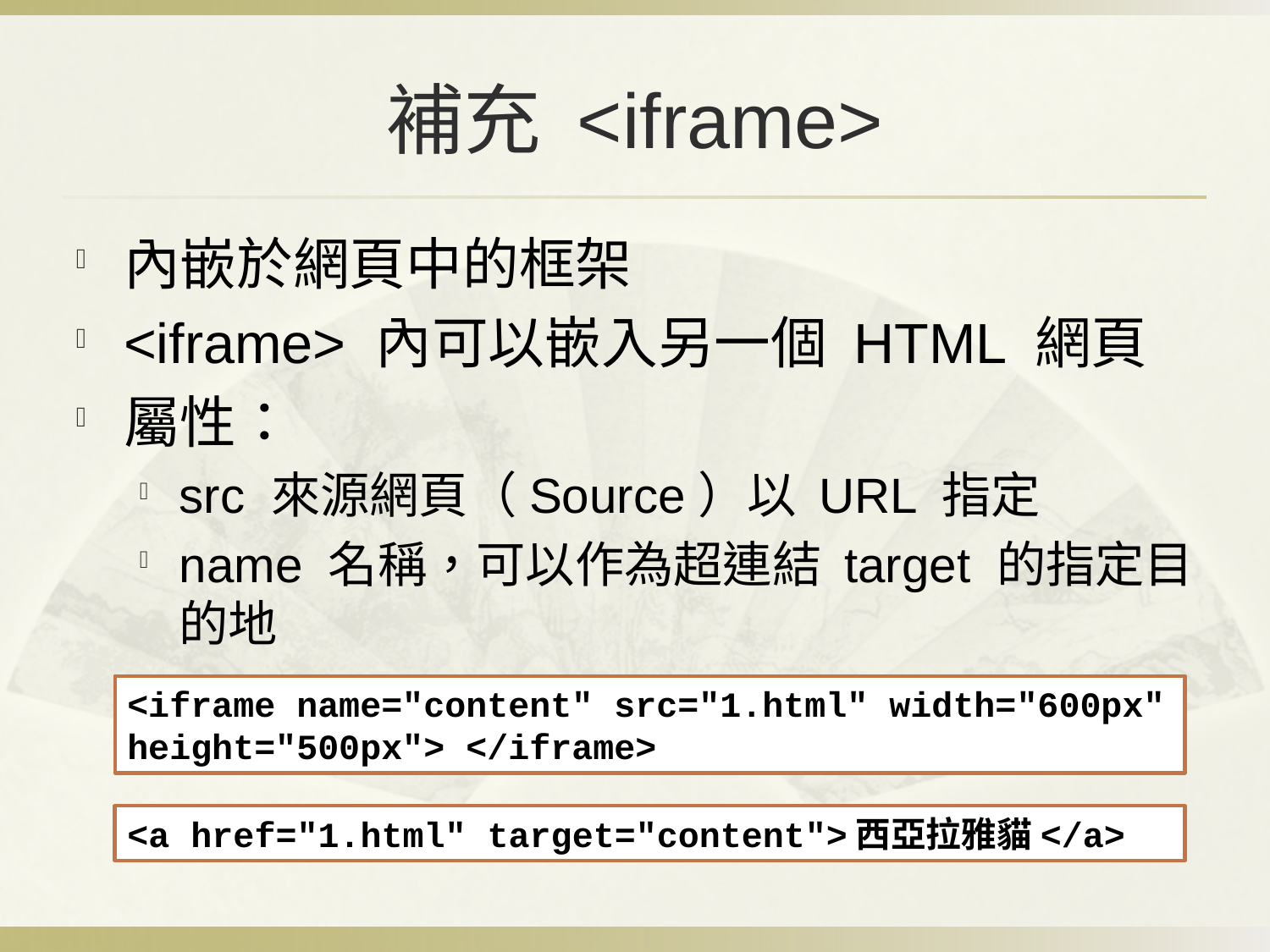

# 補充 <iframe>
內嵌於網頁中的框架
<iframe> 內可以嵌入另一個 HTML 網頁
屬性：
src 來源網頁（Source）以 URL 指定
name 名稱，可以作為超連結 target 的指定目的地
<iframe name="content" src="1.html" width="600px" height="500px"> </iframe>
<a href="1.html" target="content">西亞拉雅貓</a>